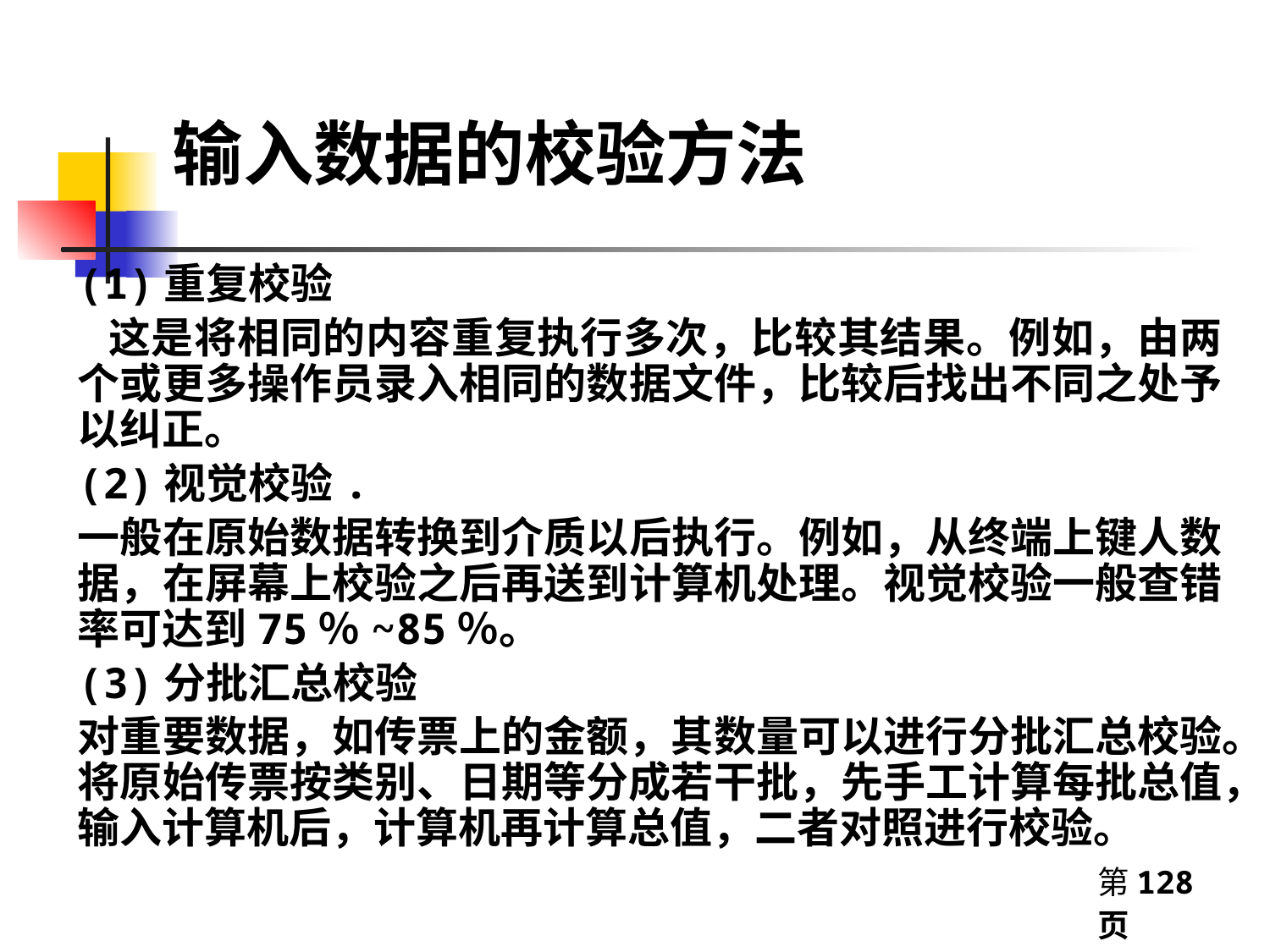

# 输入数据的校验方法
(1)重复校验
  这是将相同的内容重复执行多次，比较其结果。例如，由两个或更多操作员录入相同的数据文件，比较后找出不同之处予以纠正。
(2)视觉校验.
一般在原始数据转换到介质以后执行。例如，从终端上键人数据，在屏幕上校验之后再送到计算机处理。视觉校验一般查错率可达到75％~85％。
(3)分批汇总校验
对重要数据，如传票上的金额，其数量可以进行分批汇总校验。将原始传票按类别、日期等分成若干批，先手工计算每批总值，输入计算机后，计算机再计算总值，二者对照进行校验。